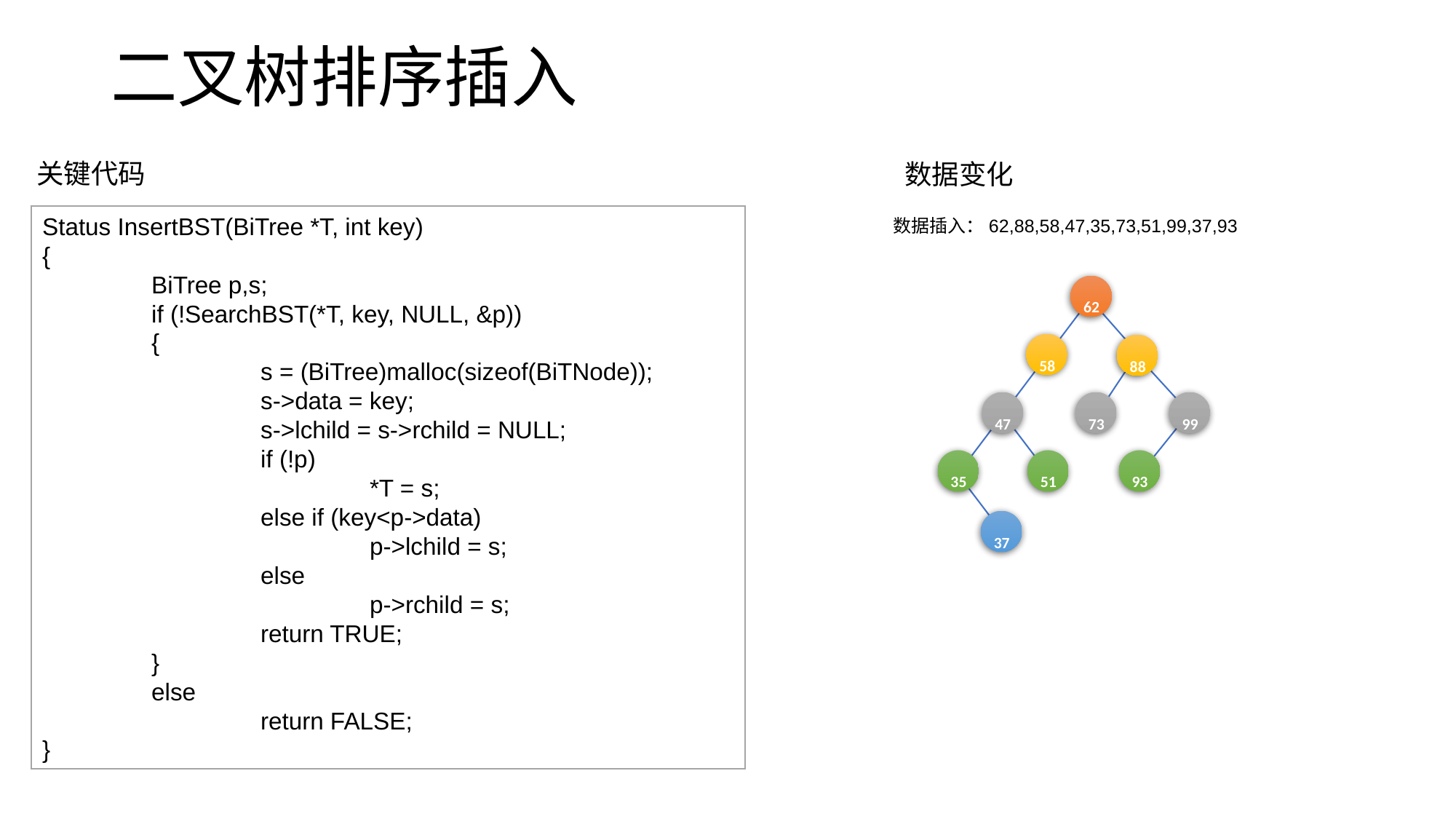

# 二叉树排序插入
关键代码
数据变化
Status InsertBST(BiTree *T, int key)
{
	BiTree p,s;
	if (!SearchBST(*T, key, NULL, &p))
	{
		s = (BiTree)malloc(sizeof(BiTNode));
		s->data = key;
		s->lchild = s->rchild = NULL;
		if (!p)
			*T = s;
		else if (key<p->data)
			p->lchild = s;
		else
			p->rchild = s;
		return TRUE;
	}
	else
		return FALSE;
}
数据插入：62,88,58,47,35,73,51,99,37,93
62

58

88

47

73

99

35

51

93

37